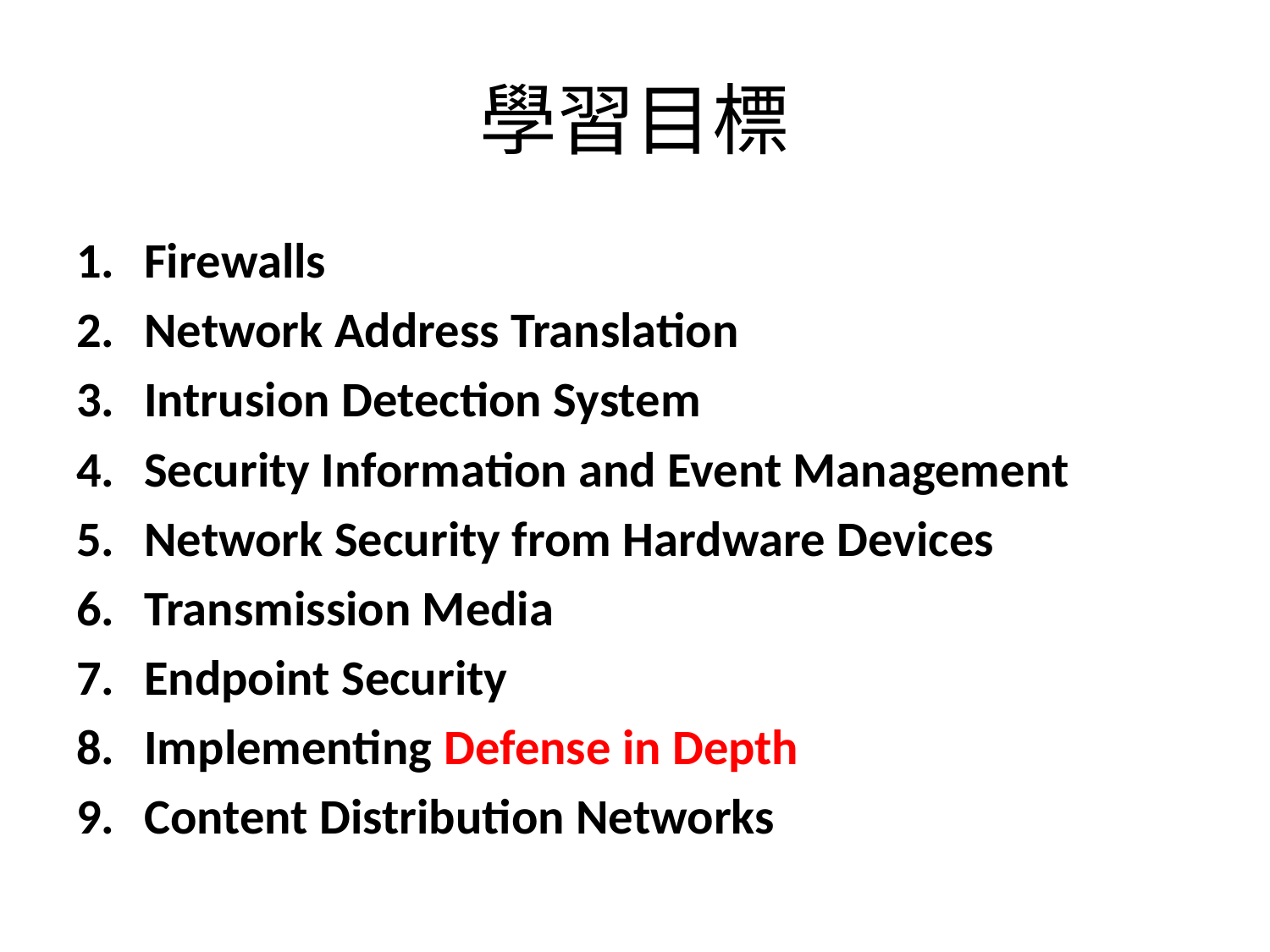

# 學習目標
Firewalls
Network Address Translation
Intrusion Detection System
Security Information and Event Management
Network Security from Hardware Devices
Transmission Media
Endpoint Security
Implementing Defense in Depth
Content Distribution Networks